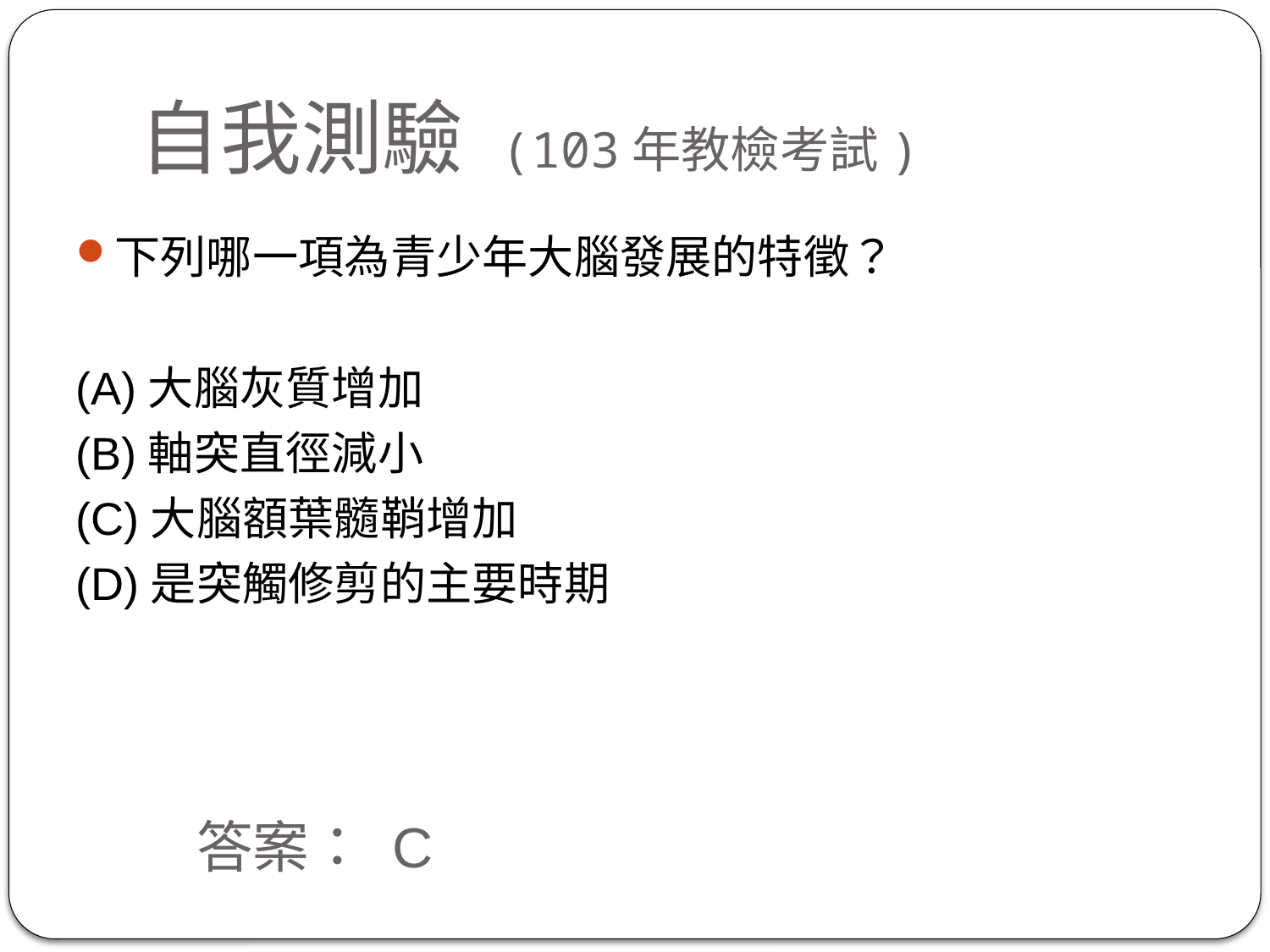

# 自我測驗 (103年教檢考試)
下列哪一項為青少年大腦發展的特徵？

(A)大腦灰質增加
(B)軸突直徑減小
(C)大腦額葉髓鞘增加
(D)是突觸修剪的主要時期
答案： C